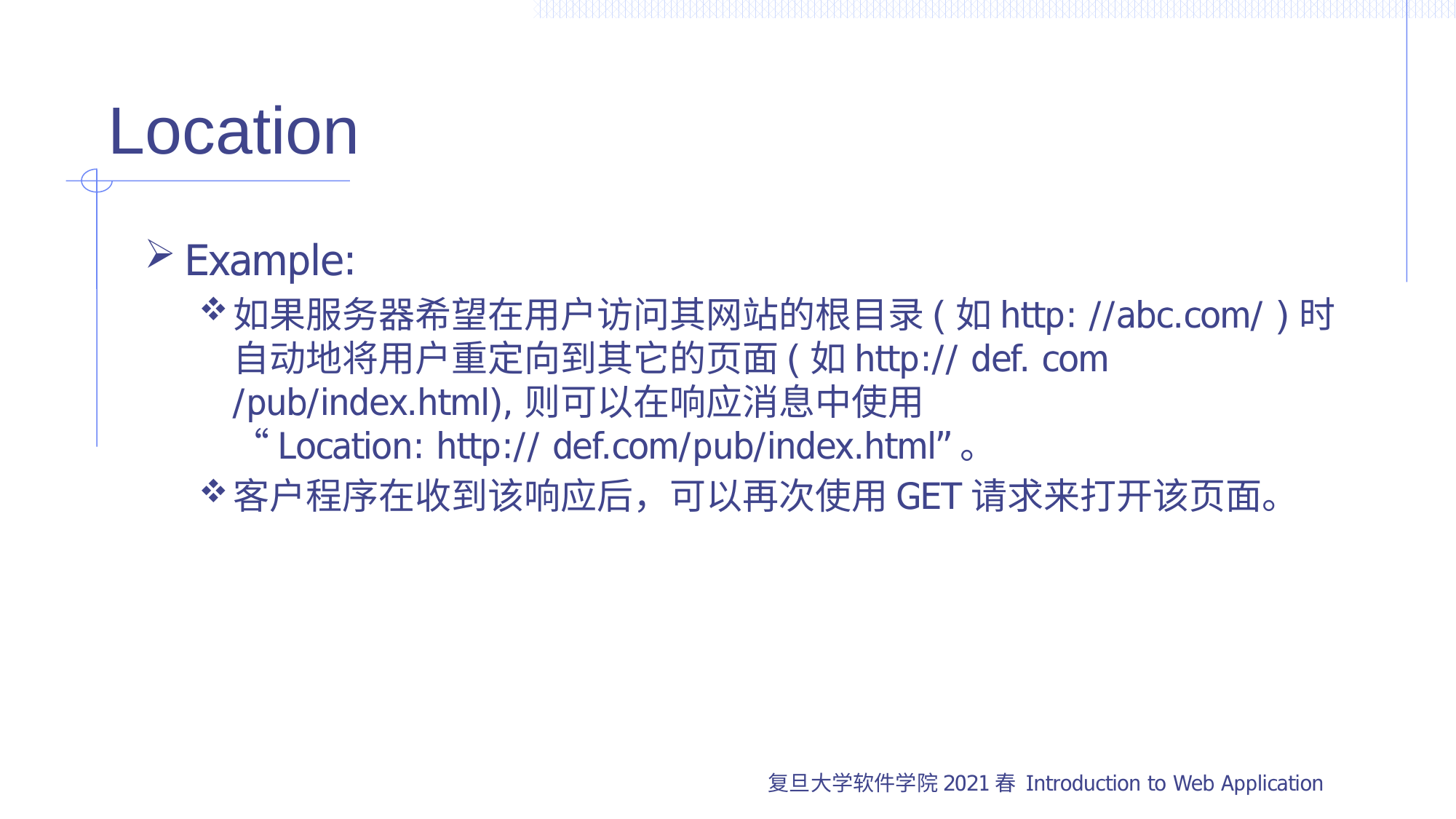

# Location
Example:
如果服务器希望在用户访问其网站的根目录(如http: //abc.com/ )时自动地将用户重定向到其它的页面(如http:// def. com /pub/index.html),则可以在响应消息中使用
“Location: http:// def.com/pub/index.html”。
客户程序在收到该响应后，可以再次使用GET请求来打开该页面。